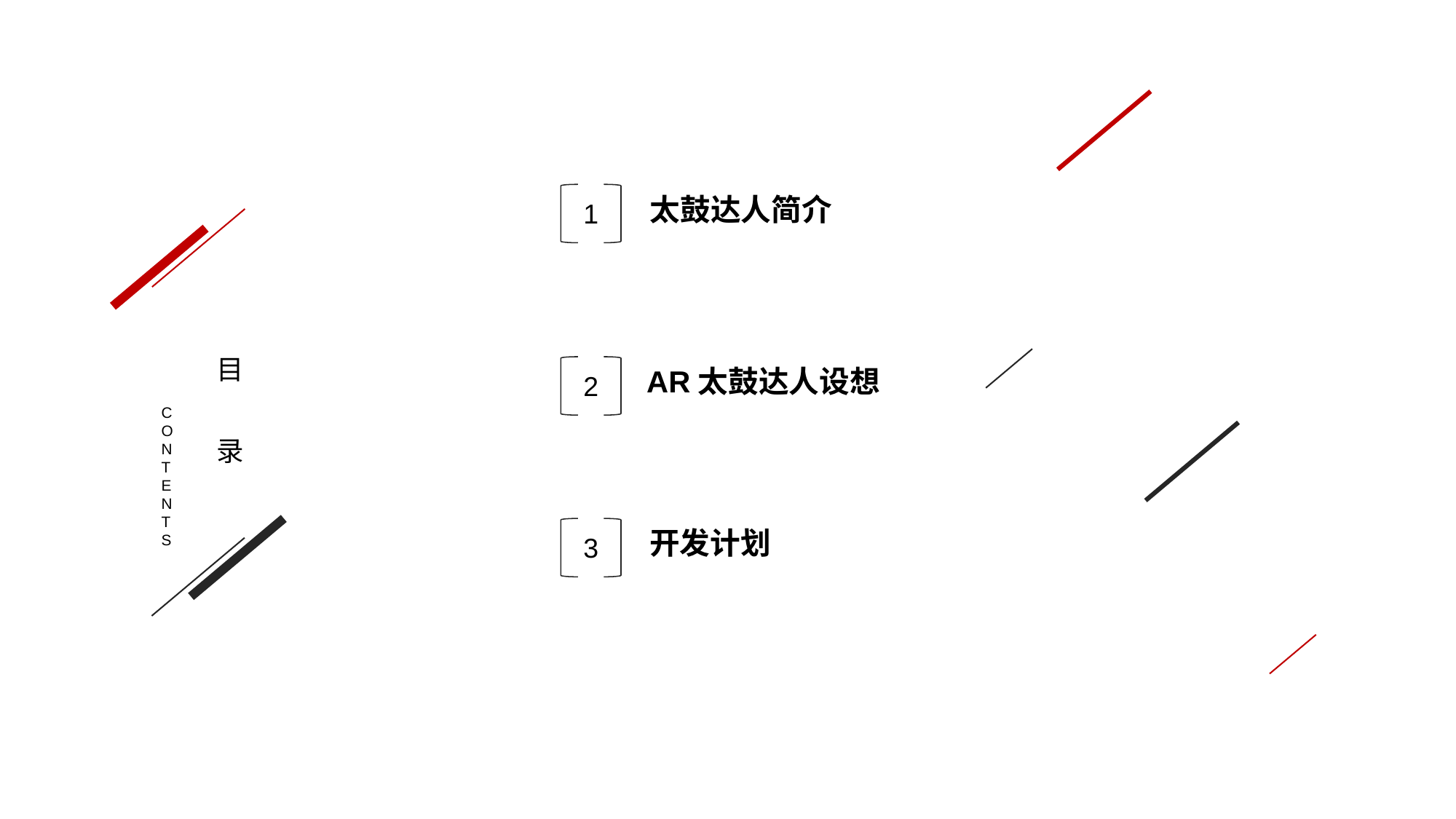

太鼓达人简介
1
目
录

AR太鼓达人设想
2
CONTENTS

开发计划
3